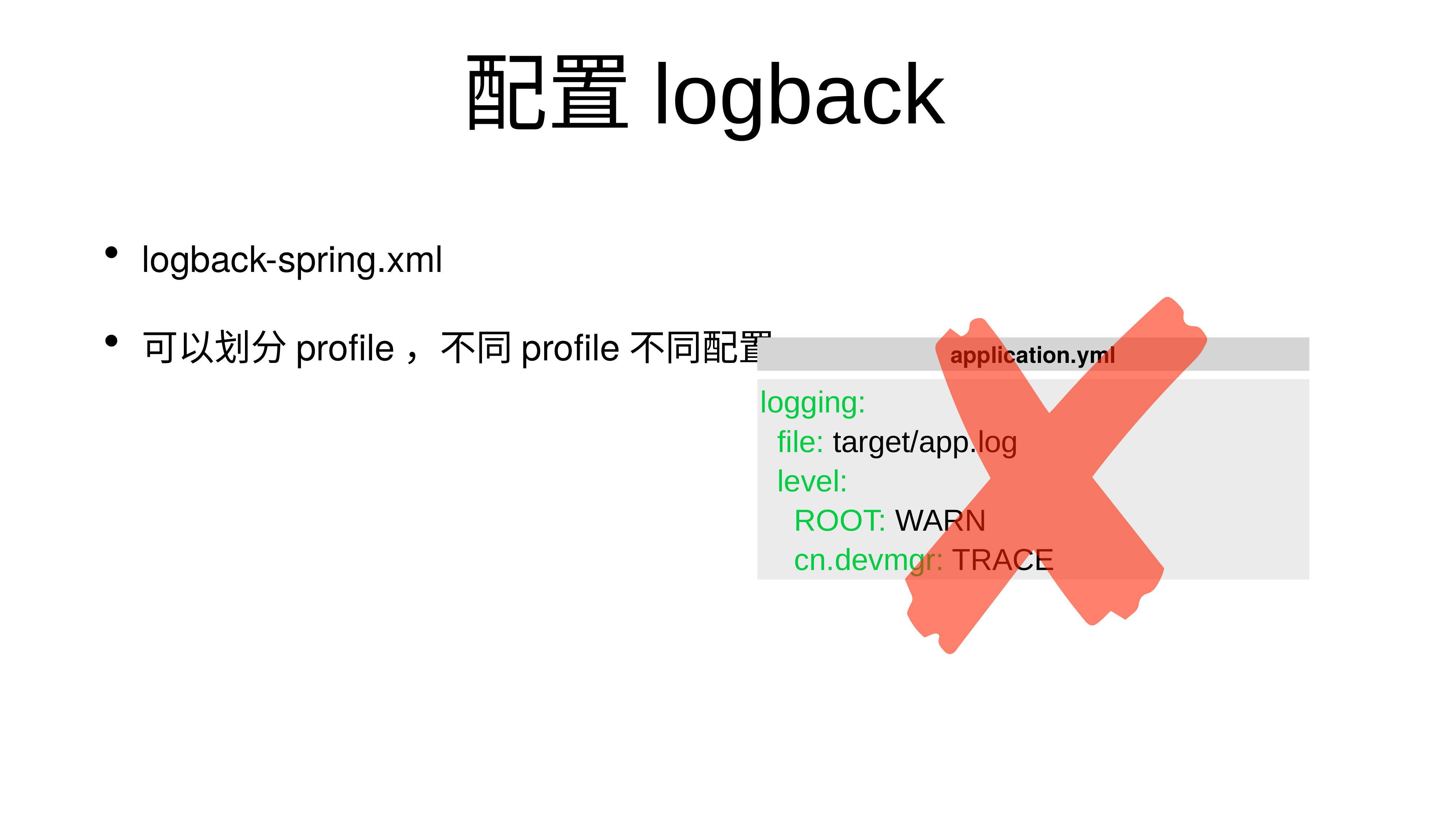

# 配置logback
logback-spring.xml
可以划分profile，不同profile不同配置

application.yml
logging:
  file: target/app.log
  level:
    ROOT: WARN
    cn.devmgr: TRACE